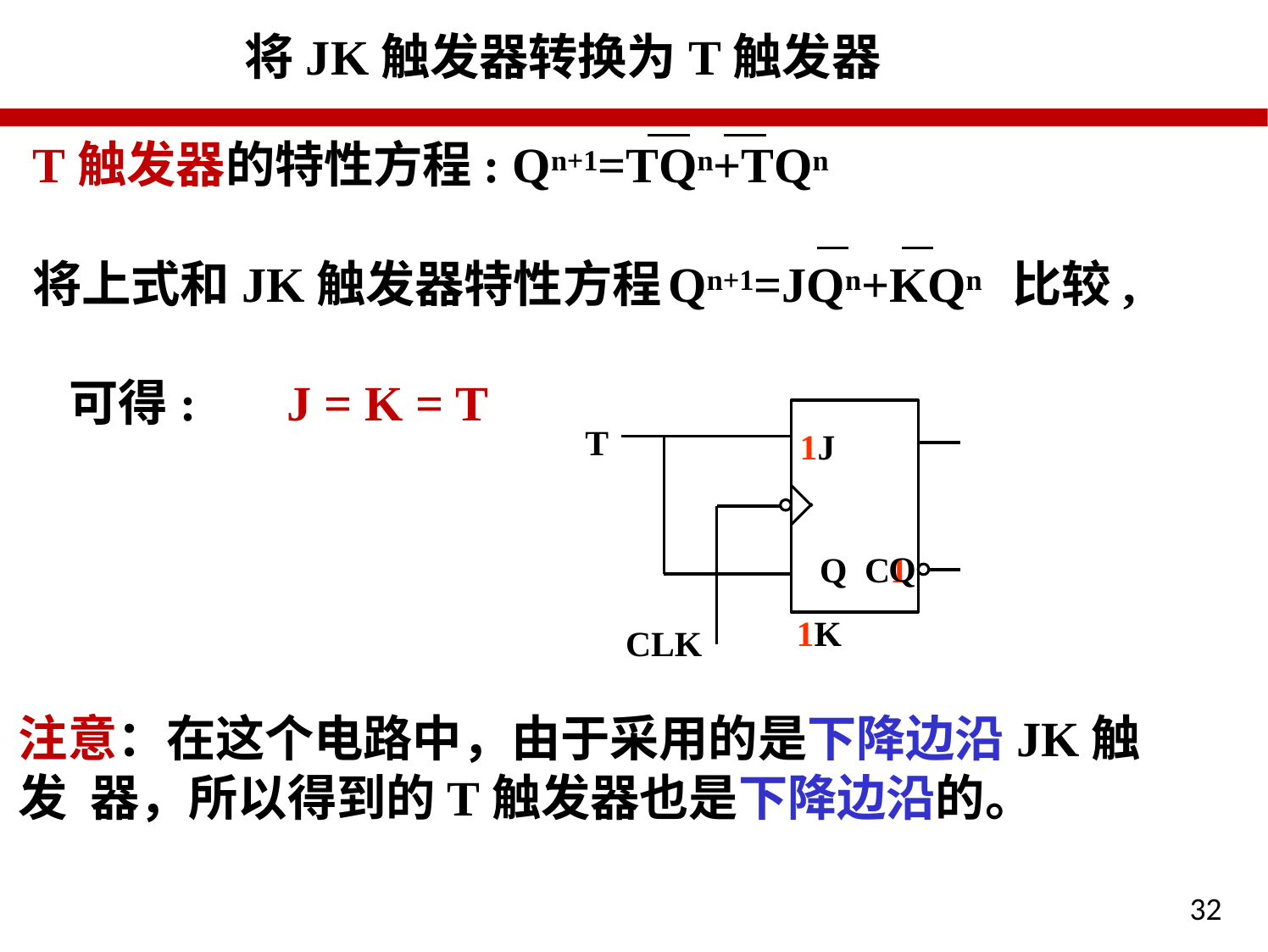

# 将JK触发器转换为T触发器
T触发器的特性方程: Qn+1=TQn+TQn
将上式和JK触发器特性方程	Qn+1=JQn+KQn 比较,  可得:	J = K = T

1J	Q  C1
1K
T

Q

CLK

注意：在这个电路中，由于采用的是下降边沿JK触发  器，所以得到的T触发器也是下降边沿的。
32